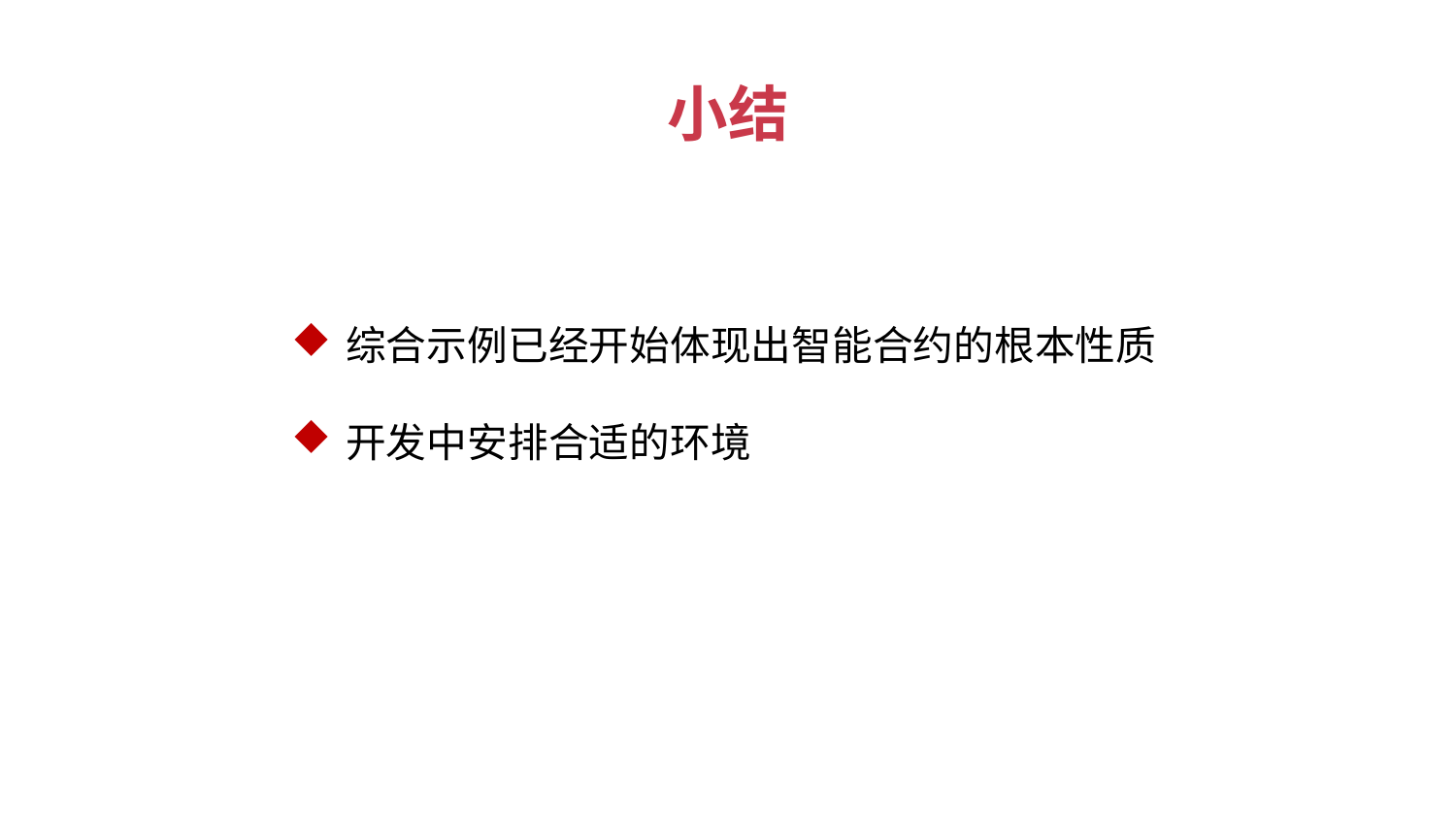

小结
综合示例已经开始体现出智能合约的根本性质
开发中安排合适的环境